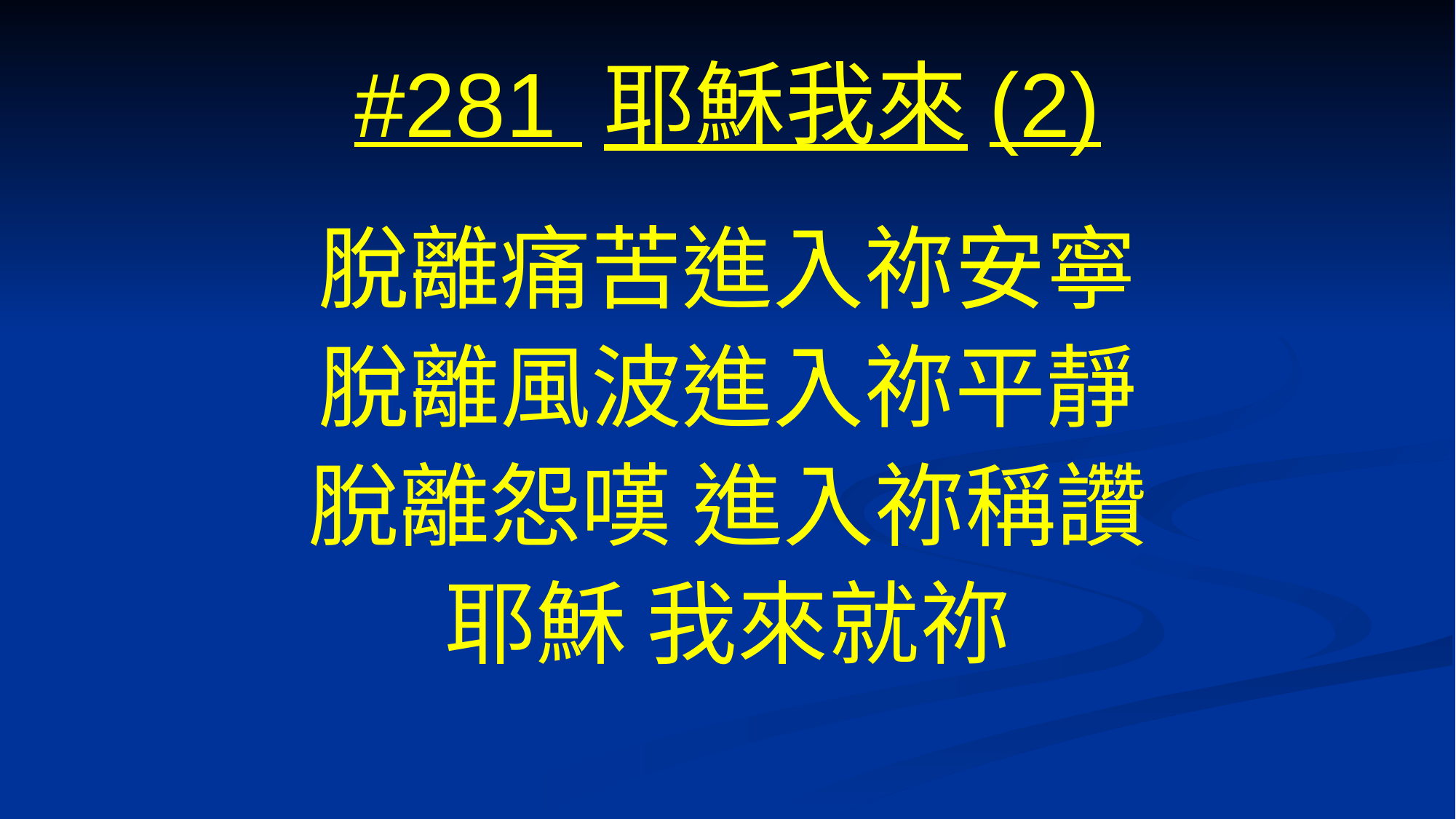

# #281 耶穌我來(2)
脫離痛苦進入祢安寧
脫離風波進入祢平靜
脫離怨嘆 進入祢稱讚
耶穌 我來就祢